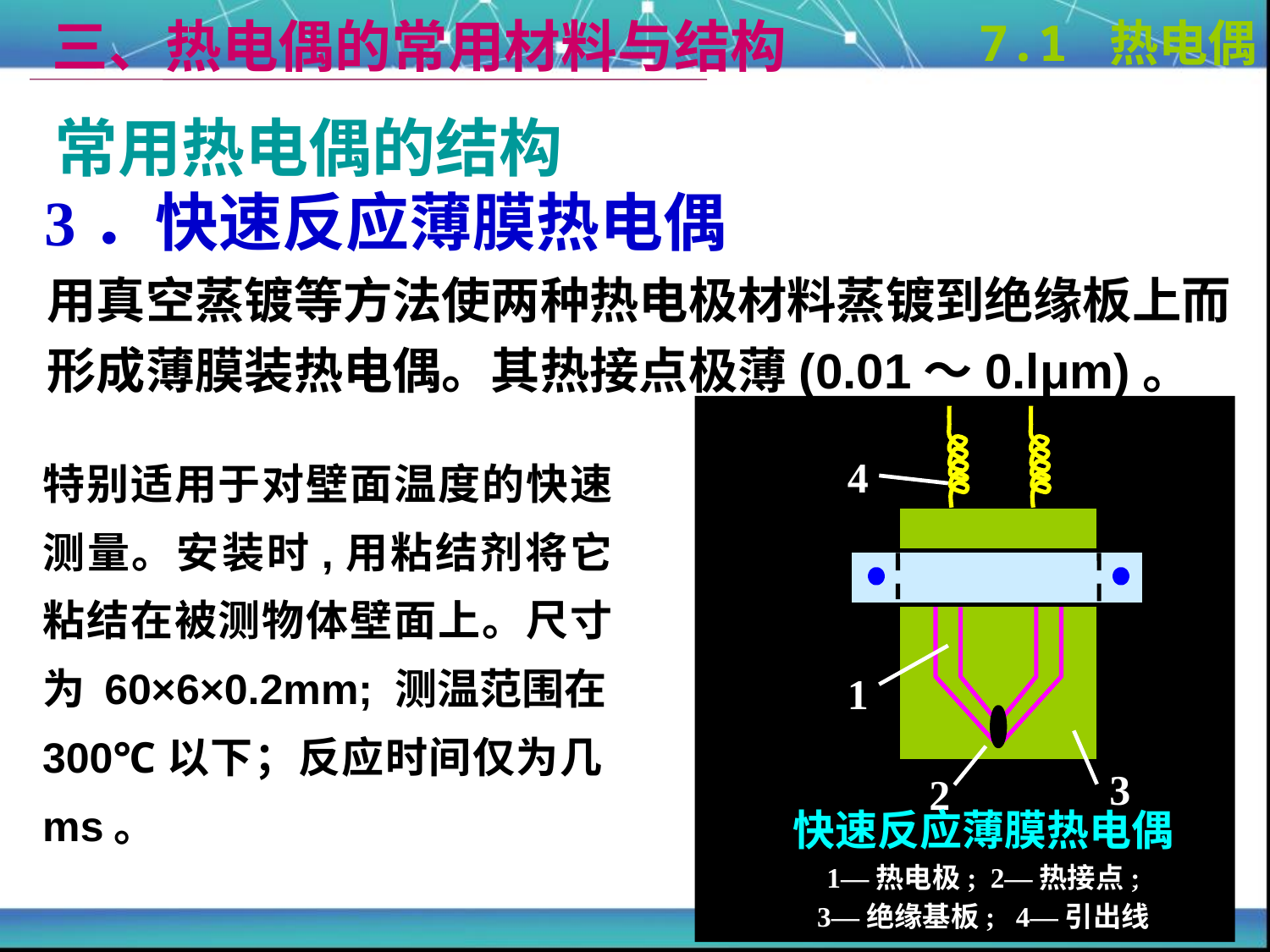

三、热电偶的常用材料与结构
7.1 热电偶

常用热电偶的结构
3．快速反应薄膜热电偶
用真空蒸镀等方法使两种热电极材料蒸镀到绝缘板上而形成薄膜装热电偶。其热接点极薄(0.01～0.lμm)。

4

1

3
2
特别适用于对壁面温度的快速测量。安装时,用粘结剂将它粘结在被测物体壁面上。尺寸为 60×6×0.2mm; 测温范围在300℃以下；反应时间仅为几ms。
快速反应薄膜热电偶
1—热电极;  2—热接点;
3—绝缘基板;   4—引出线
32 / 82